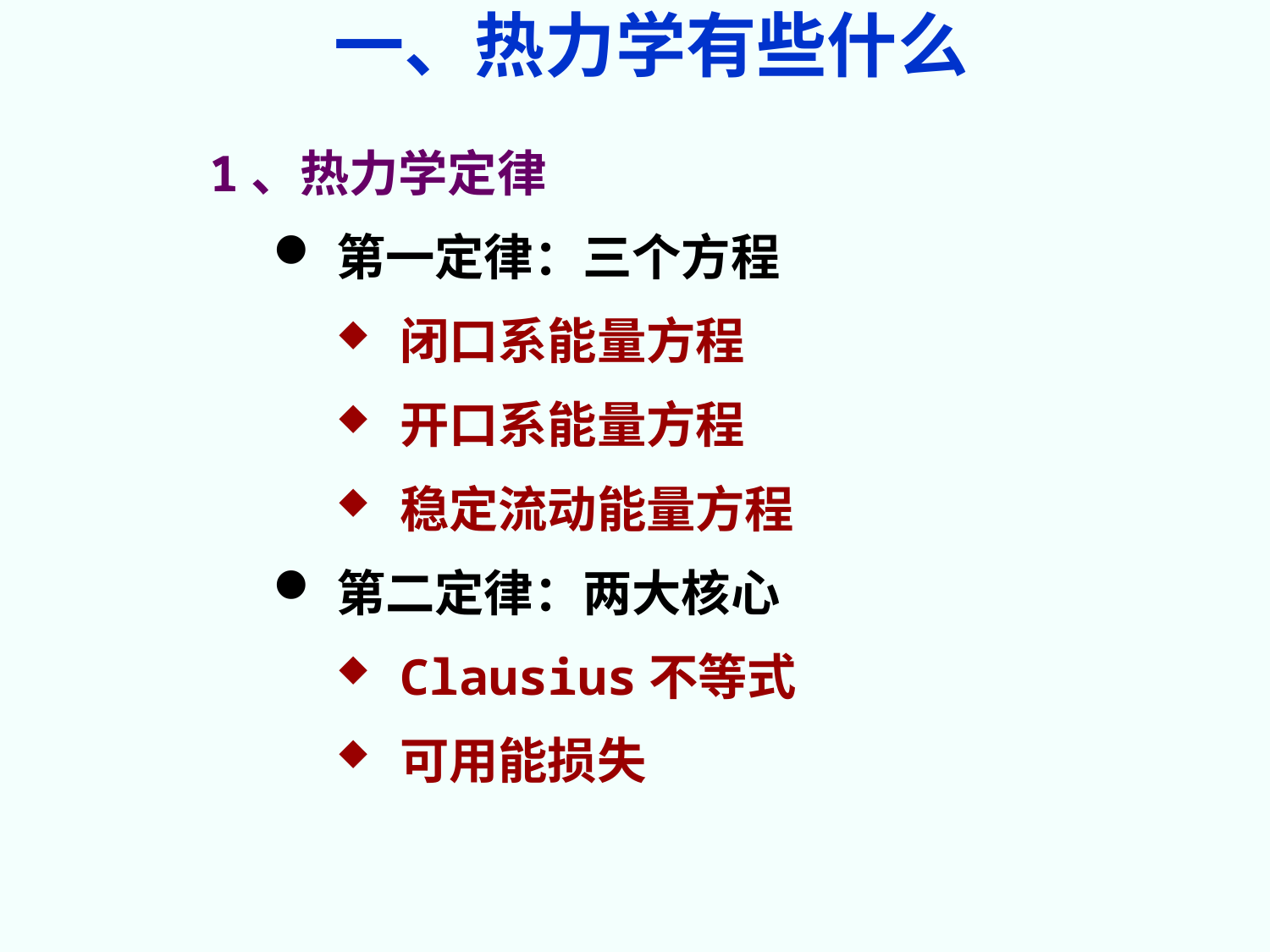

一、热力学有些什么
1、热力学定律
第一定律：三个方程
闭口系能量方程
开口系能量方程
稳定流动能量方程
第二定律：两大核心
Clausius不等式
可用能损失